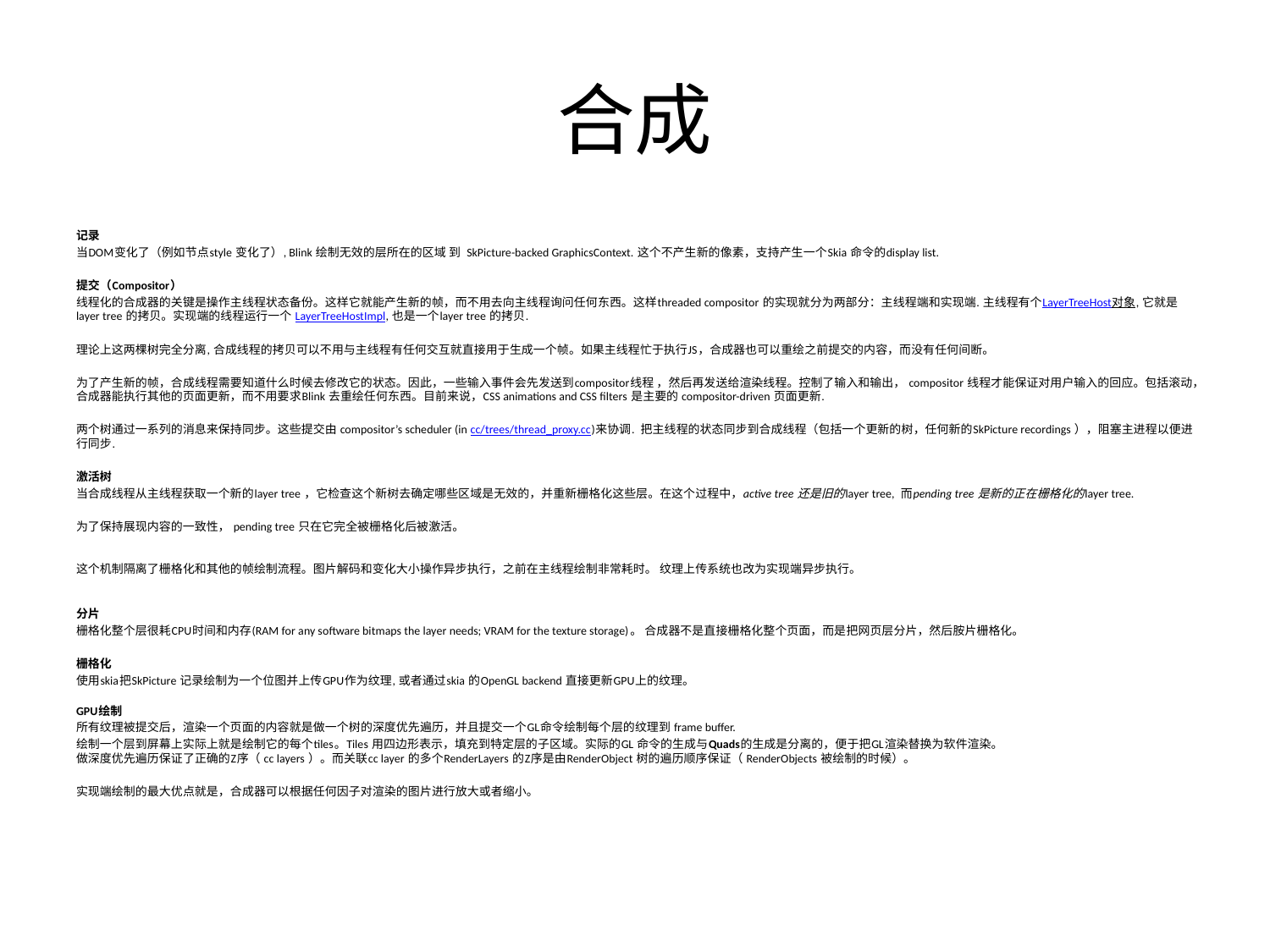

# 合成
记录
当DOM变化了（例如节点style 变化了）, Blink 绘制无效的层所在的区域 到  SkPicture-backed GraphicsContext. 这个不产生新的像素，支持产生一个Skia 命令的display list.

提交（Compositor）
线程化的合成器的关键是操作主线程状态备份。这样它就能产生新的帧，而不用去向主线程询问任何东西。这样threaded compositor 的实现就分为两部分：主线程端和实现端. 主线程有个LayerTreeHost对象, 它就是layer tree 的拷贝。实现端的线程运行一个 LayerTreeHostImpl, 也是一个layer tree 的拷贝.

理论上这两棵树完全分离, 合成线程的拷贝可以不用与主线程有任何交互就直接用于生成一个帧。如果主线程忙于执行JS，合成器也可以重绘之前提交的内容，而没有任何间断。

为了产生新的帧，合成线程需要知道什么时候去修改它的状态。因此，一些输入事件会先发送到compositor线程 ，然后再发送给渲染线程。控制了输入和输出， compositor 线程才能保证对用户输入的回应。包括滚动，合成器能执行其他的页面更新，而不用要求Blink 去重绘任何东西。目前来说，CSS animations and CSS filters 是主要的 compositor-driven 页面更新.

两个树通过一系列的消息来保持同步。这些提交由 compositor’s scheduler (in cc/trees/thread_proxy.cc)来协调.  把主线程的状态同步到合成线程（包括一个更新的树，任何新的SkPicture recordings ），阻塞主进程以便进行同步.

激活树
当合成线程从主线程获取一个新的layer tree ，它检查这个新树去确定哪些区域是无效的，并重新栅格化这些层。在这个过程中，active tree 还是旧的layer tree,  而pending tree 是新的正在栅格化的layer tree.

为了保持展现内容的一致性， pending tree 只在它完全被栅格化后被激活。
这个机制隔离了栅格化和其他的帧绘制流程。图片解码和变化大小操作异步执行，之前在主线程绘制非常耗时。 纹理上传系统也改为实现端异步执行。
分片
栅格化整个层很耗CPU时间和内存(RAM for any software bitmaps the layer needs; VRAM for the texture storage)。 合成器不是直接栅格化整个页面，而是把网页层分片，然后胺片栅格化。

栅格化
使用skia把SkPicture 记录绘制为一个位图并上传GPU作为纹理, 或者通过skia 的OpenGL backend 直接更新GPU上的纹理。
GPU绘制
所有纹理被提交后，渲染一个页面的内容就是做一个树的深度优先遍历，并且提交一个GL命令绘制每个层的纹理到 frame buffer.
绘制一个层到屏幕上实际上就是绘制它的每个tiles。Tiles 用四边形表示，填充到特定层的子区域。实际的GL 命令的生成与Quads的生成是分离的，便于把GL渲染替换为软件渲染。
做深度优先遍历保证了正确的Z序（ cc layers ）。而关联cc layer 的多个RenderLayers 的Z序是由RenderObject 树的遍历顺序保证（ RenderObjects 被绘制的时候）。

实现端绘制的最大优点就是，合成器可以根据任何因子对渲染的图片进行放大或者缩小。